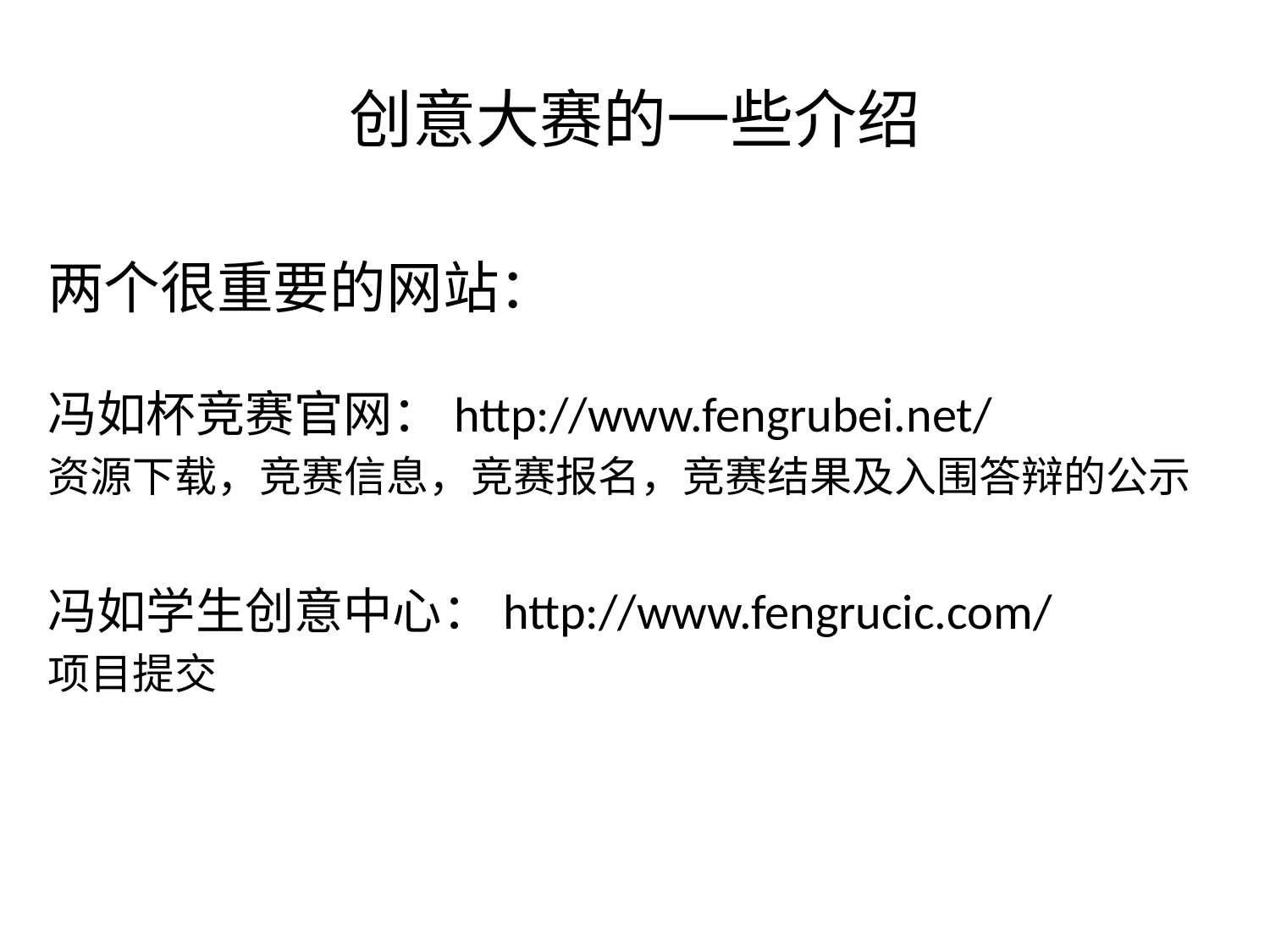

# 创意大赛的一些介绍
两个很重要的网站：
冯如杯竞赛官网：http://www.fengrubei.net/
资源下载，竞赛信息，竞赛报名，竞赛结果及入围答辩的公示

冯如学生创意中心：http://www.fengrucic.com/
项目提交